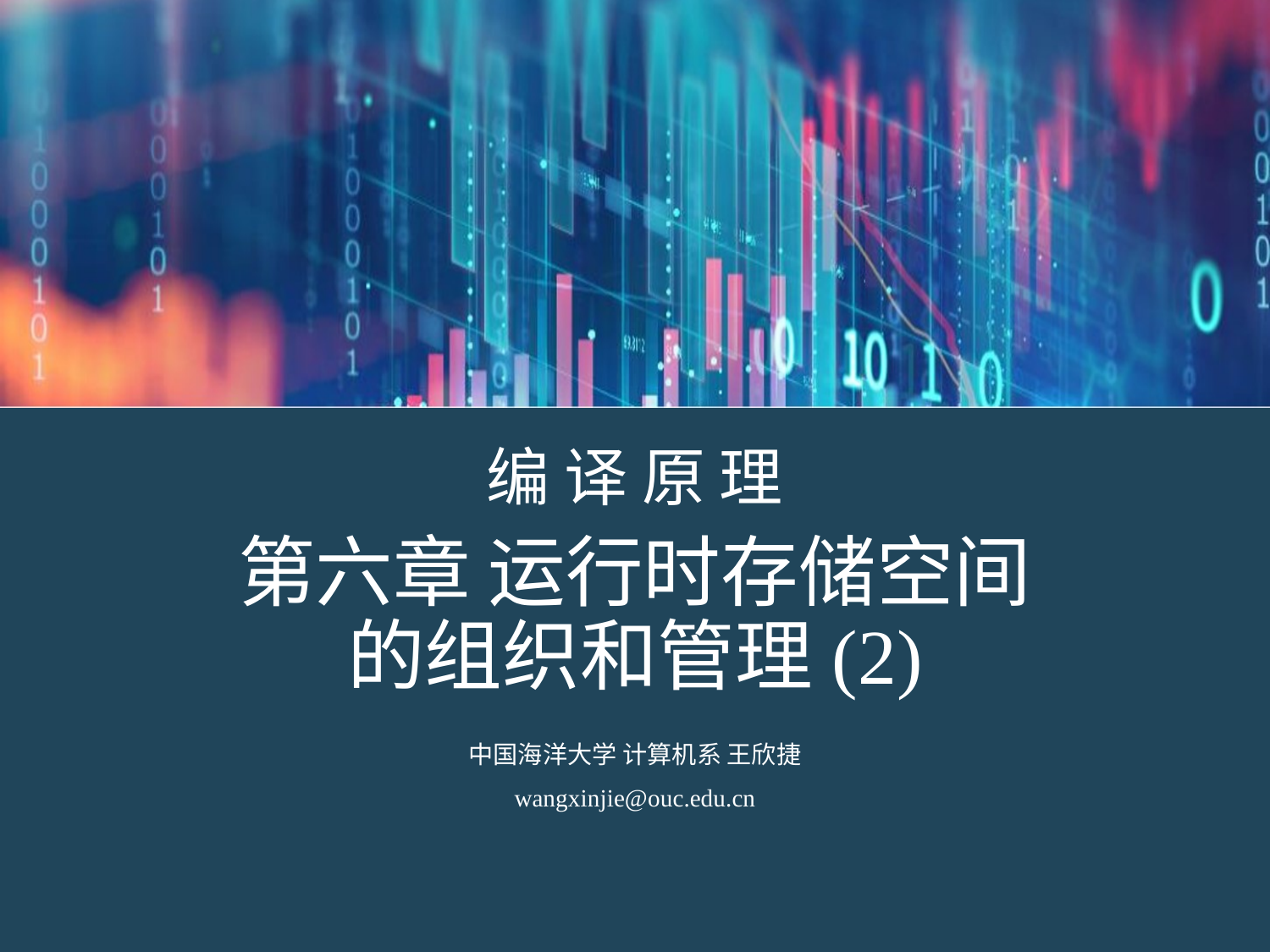

# 第六章 运行时存储空间 的组织和管理(2)
编 译 原 理

中国海洋大学 计算机系 王欣捷
wangxinjie@ouc.edu.cn